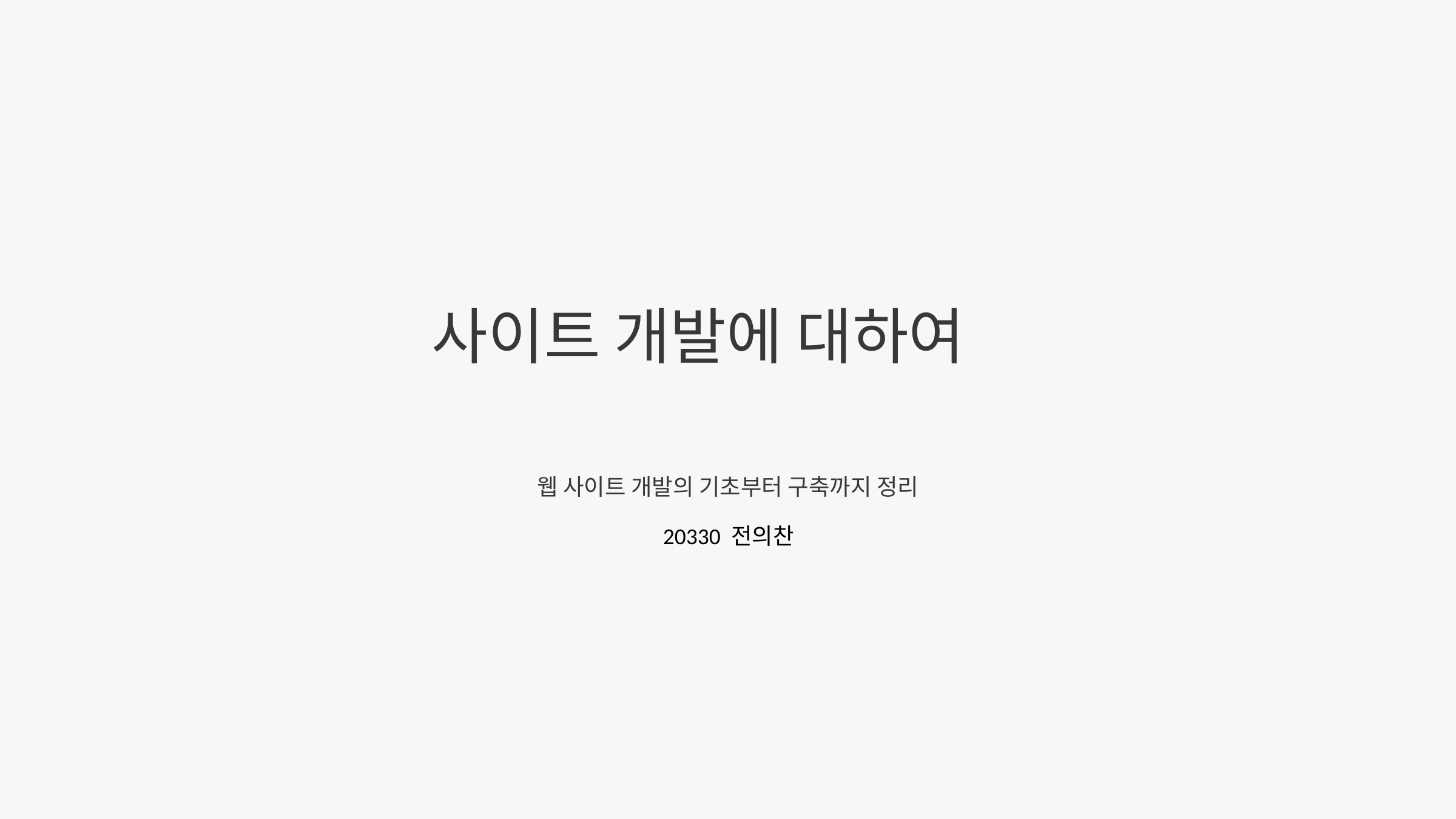

사이트 개발에 대하여
웹 사이트 개발의 기초부터 구축까지 정리
20330 전의찬